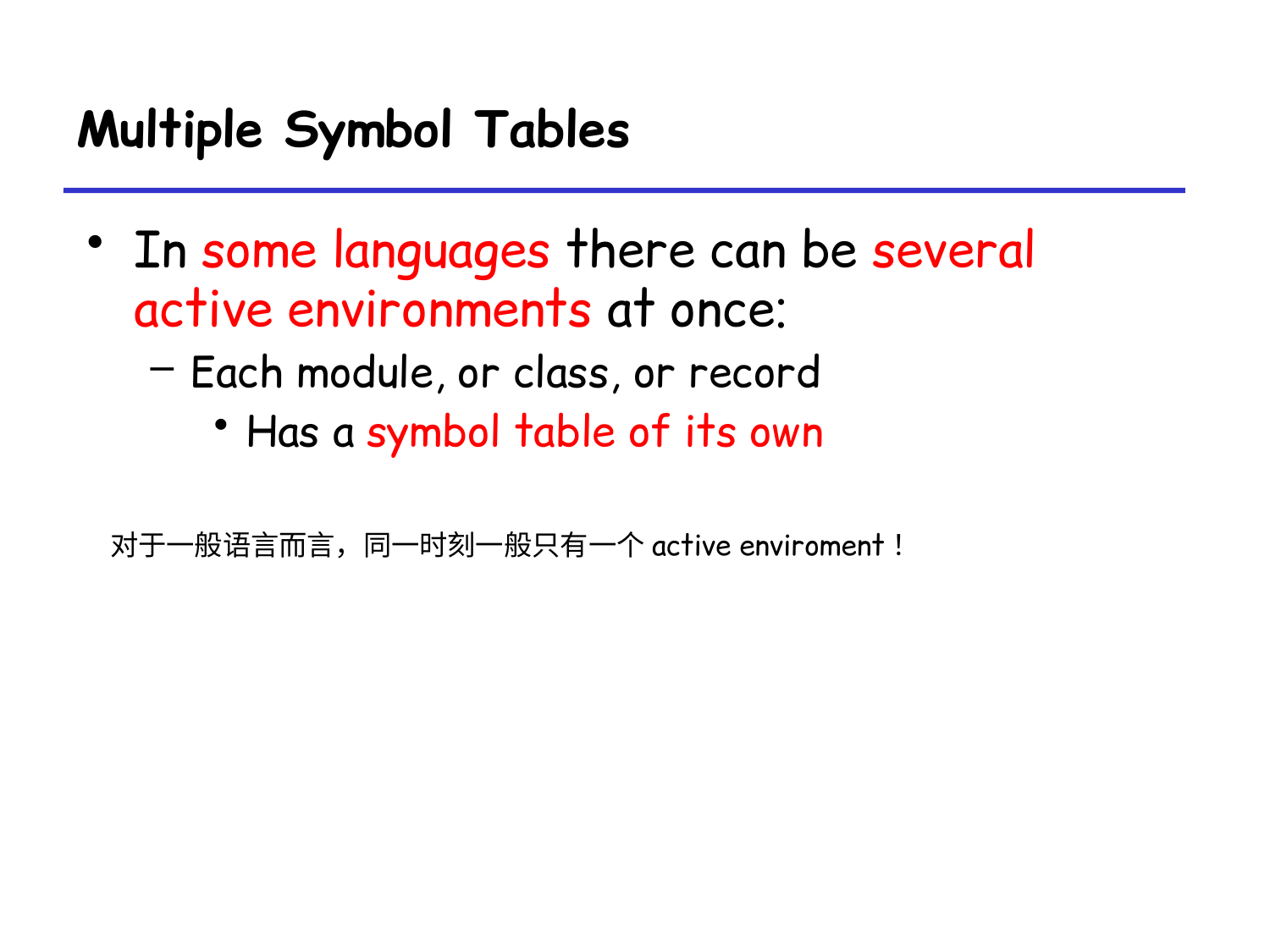

# Multiple Symbol Tables
In some languages there can be several active environments at once:
Each module, or class, or record
Has a symbol table of its own
对于一般语言而言，同一时刻一般只有一个active enviroment！

24